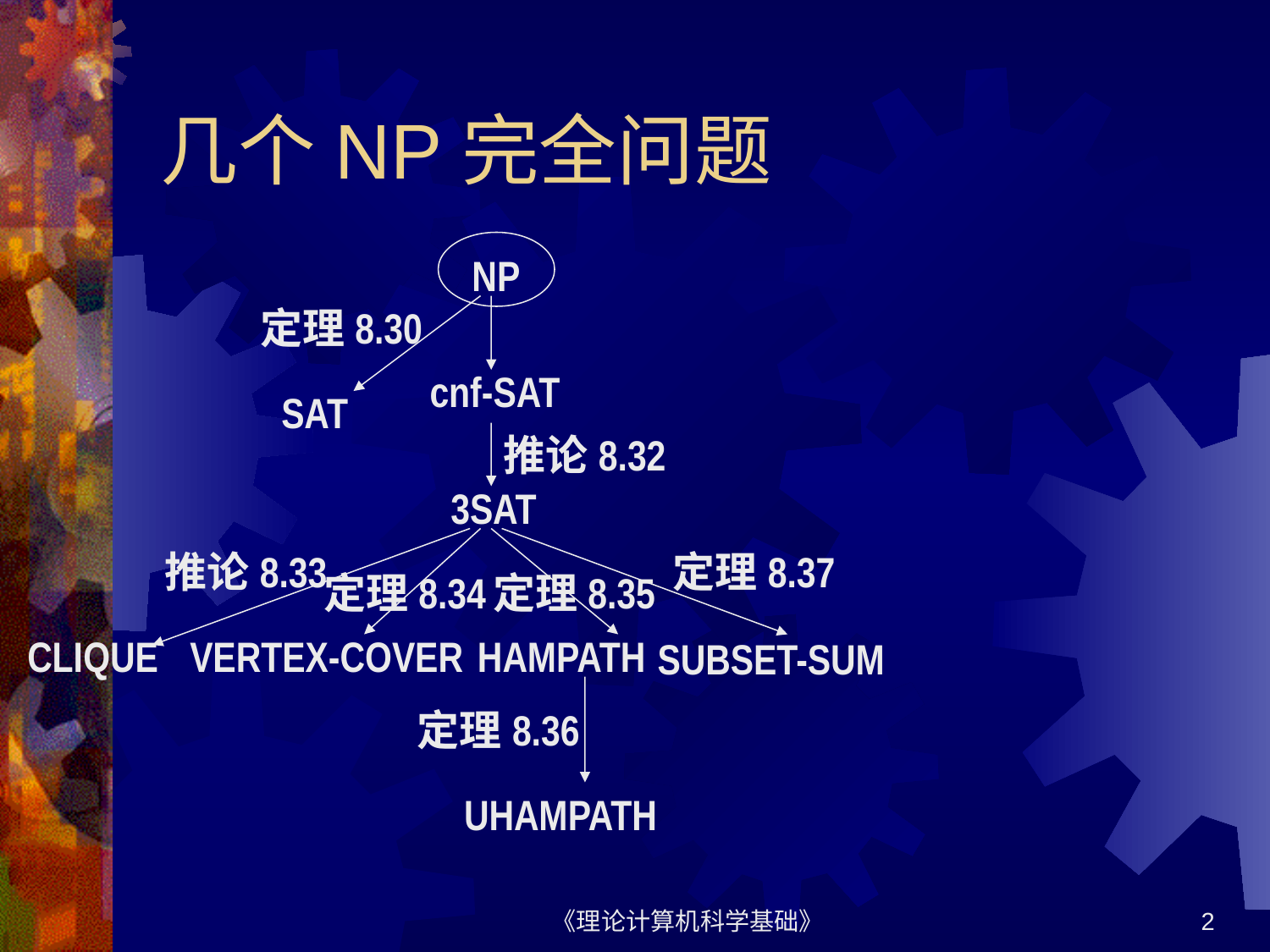

# 几个NP完全问题

NP
定理8.30

cnf-SAT
SAT
推论8.32

3SAT

推论8.33
定理8.37
定理8.34
定理8.35
CLIQUE
VERTEX-COVER
HAMPATH
SUBSET-SUM

定理8.36
UHAMPATH
《理论计算机科学基础》
2